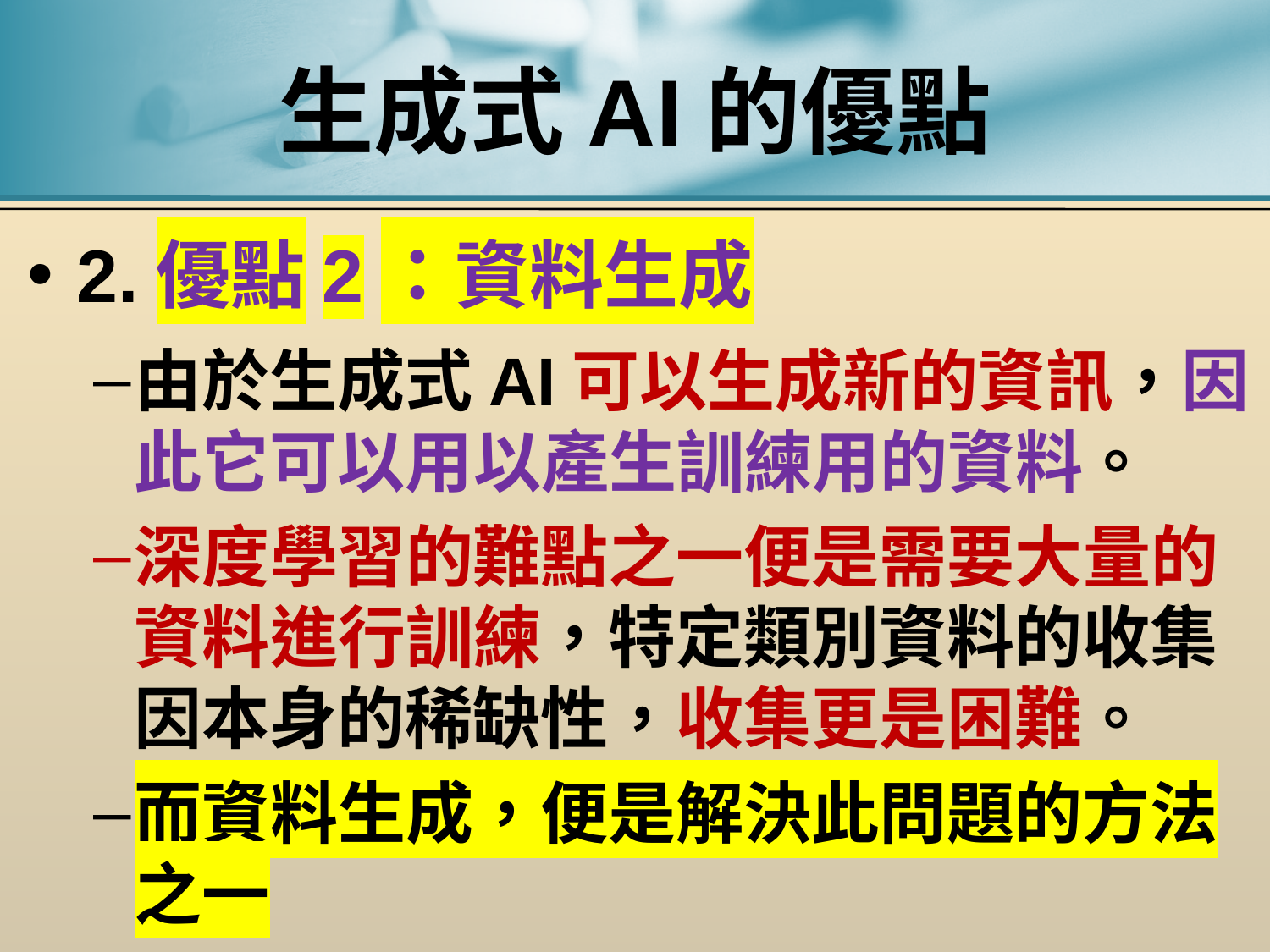

# 生成式AI的優點
2.優點2：資料生成
由於生成式AI可以生成新的資訊，因此它可以用以產生訓練用的資料。
深度學習的難點之一便是需要大量的資料進行訓練，特定類別資料的收集因本身的稀缺性，收集更是困難。
而資料生成，便是解決此問題的方法之一